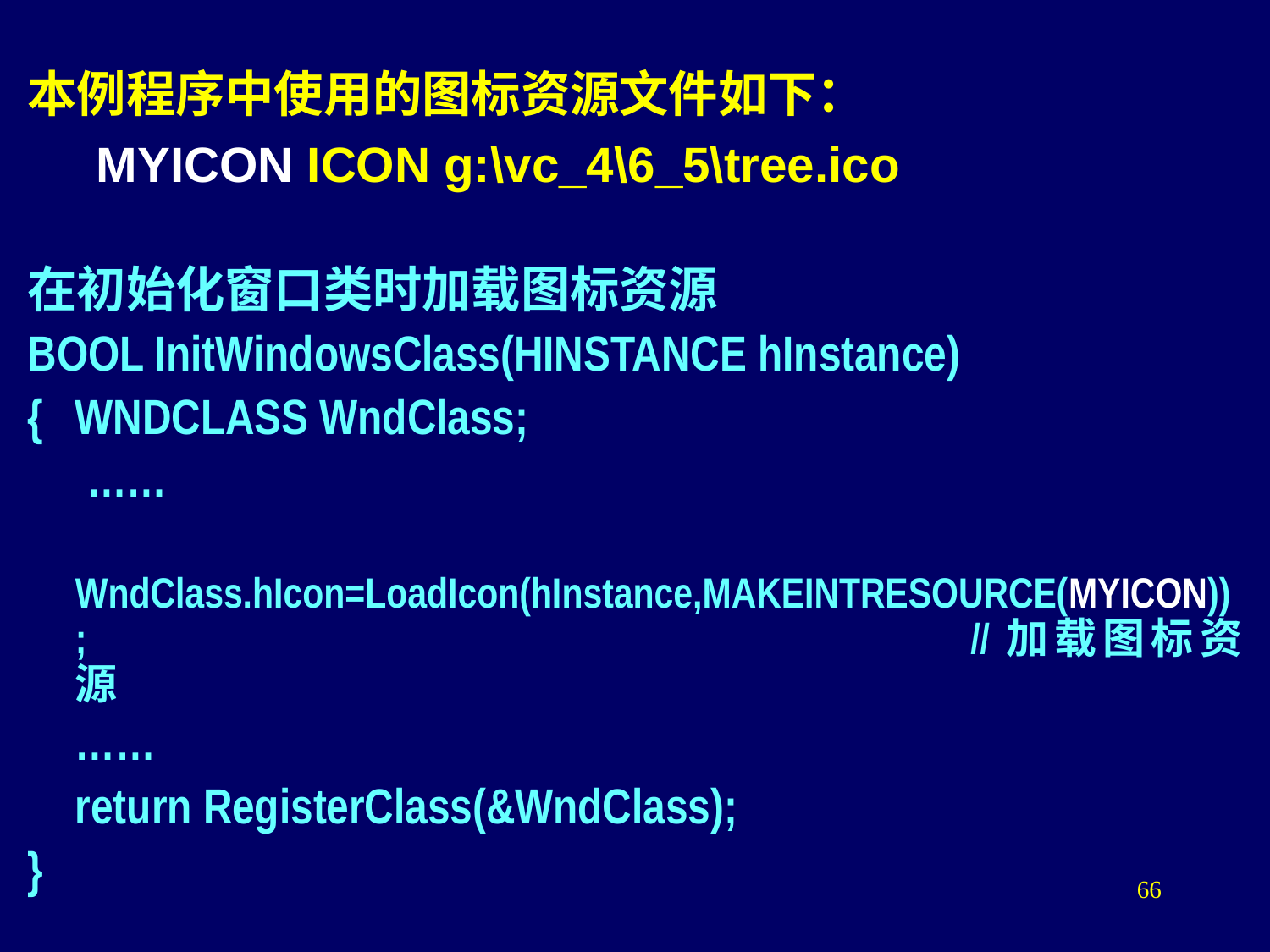

本例程序中使用的图标资源文件如下：
     MYICON ICON g:\vc_4\6_5\tree.ico

在初始化窗口类时加载图标资源
BOOL InitWindowsClass(HINSTANCE hInstance)
{	WNDCLASS WndClass;
	 ……
	WndClass.hIcon=LoadIcon(hInstance,MAKEINTRESOURCE(MYICON)); 							//加载图标资源
	……
	return RegisterClass(&WndClass);
}
66